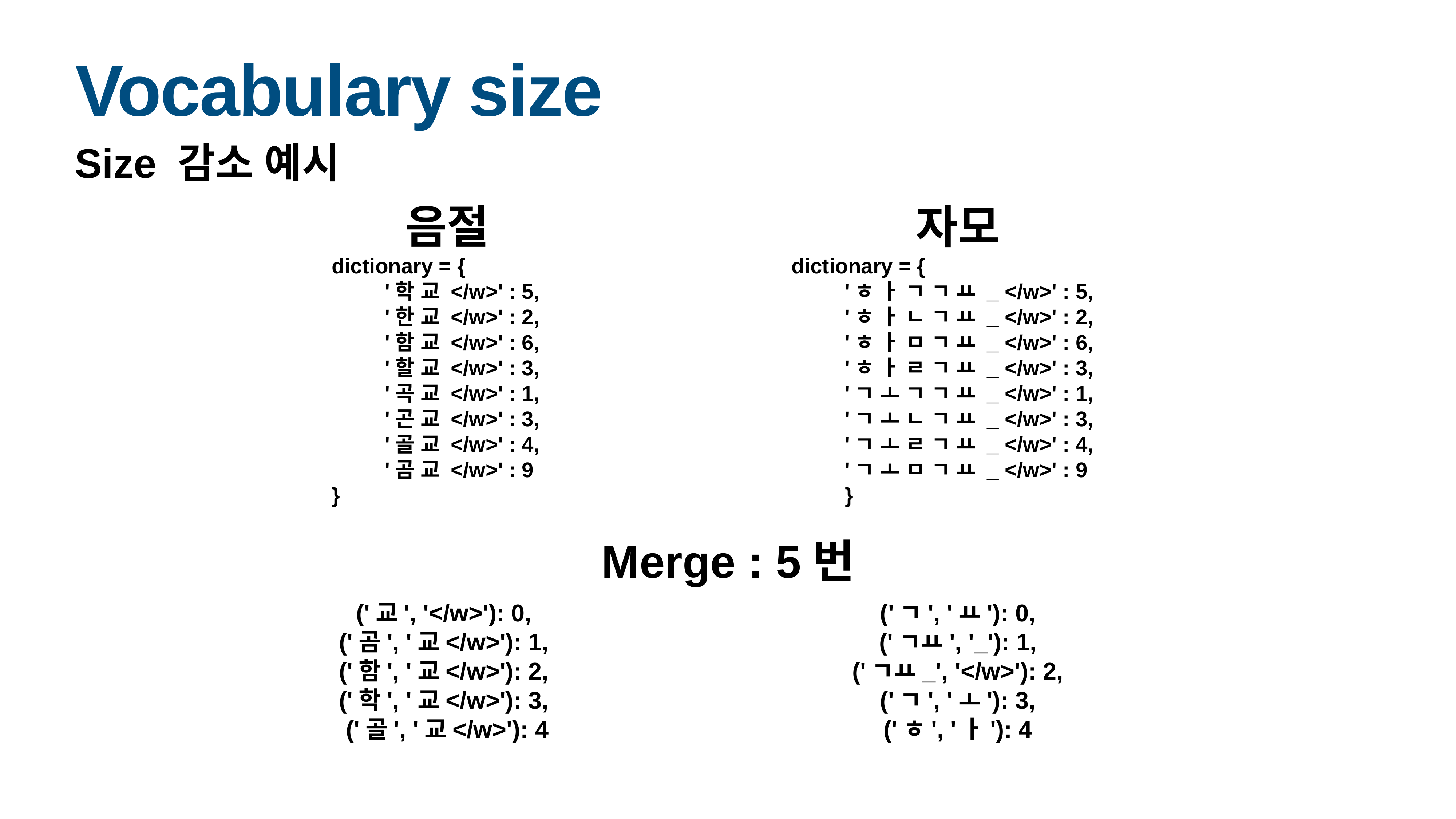

# Vocabulary size
Size 감소 예시
음절
dictionary = {
         '학 교 </w>' : 5,
         '한 교 </w>' : 2,
         '함 교 </w>' : 6,
         '할 교 </w>' : 3,
         '곡 교 </w>' : 1,
         '곤 교 </w>' : 3,
         '골 교 </w>' : 4,
         '곰 교 </w>' : 9
}
자모
dictionary = {
         'ㅎ ㅏ ㄱ ㄱ ㅛ _ </w>' : 5,
         'ㅎ ㅏ ㄴ ㄱ ㅛ _ </w>' : 2,
         'ㅎ ㅏ ㅁ ㄱ ㅛ _ </w>' : 6,
         'ㅎ ㅏ ㄹ ㄱ ㅛ _ </w>' : 3,
         'ㄱ ㅗ ㄱ ㄱ ㅛ _ </w>' : 1,
         'ㄱ ㅗ ㄴ ㄱ ㅛ _ </w>' : 3,
         'ㄱ ㅗ ㄹ ㄱ ㅛ _ </w>' : 4,
         'ㄱ ㅗ ㅁ ㄱ ㅛ _ </w>' : 9
         }
Merge : 5번
('ㄱ', 'ㅛ'): 0,
('ㄱㅛ', '_'): 1,
('ㄱㅛ_', '</w>'): 2,
('ㄱ', 'ㅗ'): 3,
('ㅎ', 'ㅏ'): 4
('교', '</w>'): 0,
('곰', '교</w>'): 1,
('함', '교</w>'): 2,
('학', '교</w>'): 3,
('골', '교</w>'): 4